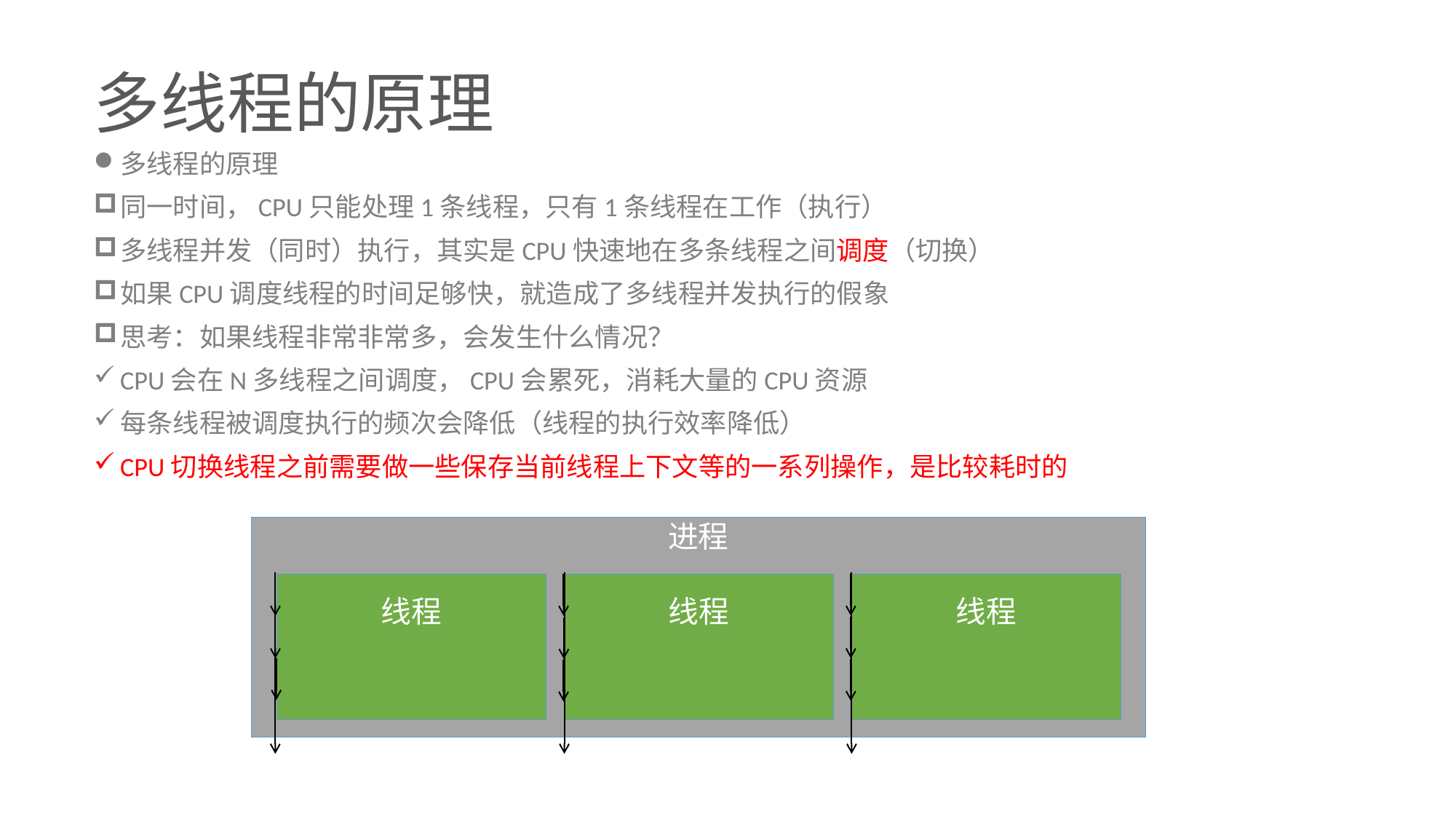

# 多线程的原理
多线程的原理
同一时间，CPU只能处理1条线程，只有1条线程在工作（执行）
多线程并发（同时）执行，其实是CPU快速地在多条线程之间调度（切换）
如果CPU调度线程的时间足够快，就造成了多线程并发执行的假象
思考：如果线程非常非常多，会发生什么情况？
CPU会在N多线程之间调度，CPU会累死，消耗大量的CPU资源
每条线程被调度执行的频次会降低（线程的执行效率降低）
CPU切换线程之前需要做一些保存当前线程上下文等的一系列操作，是比较耗时的

进程

线程

线程

线程